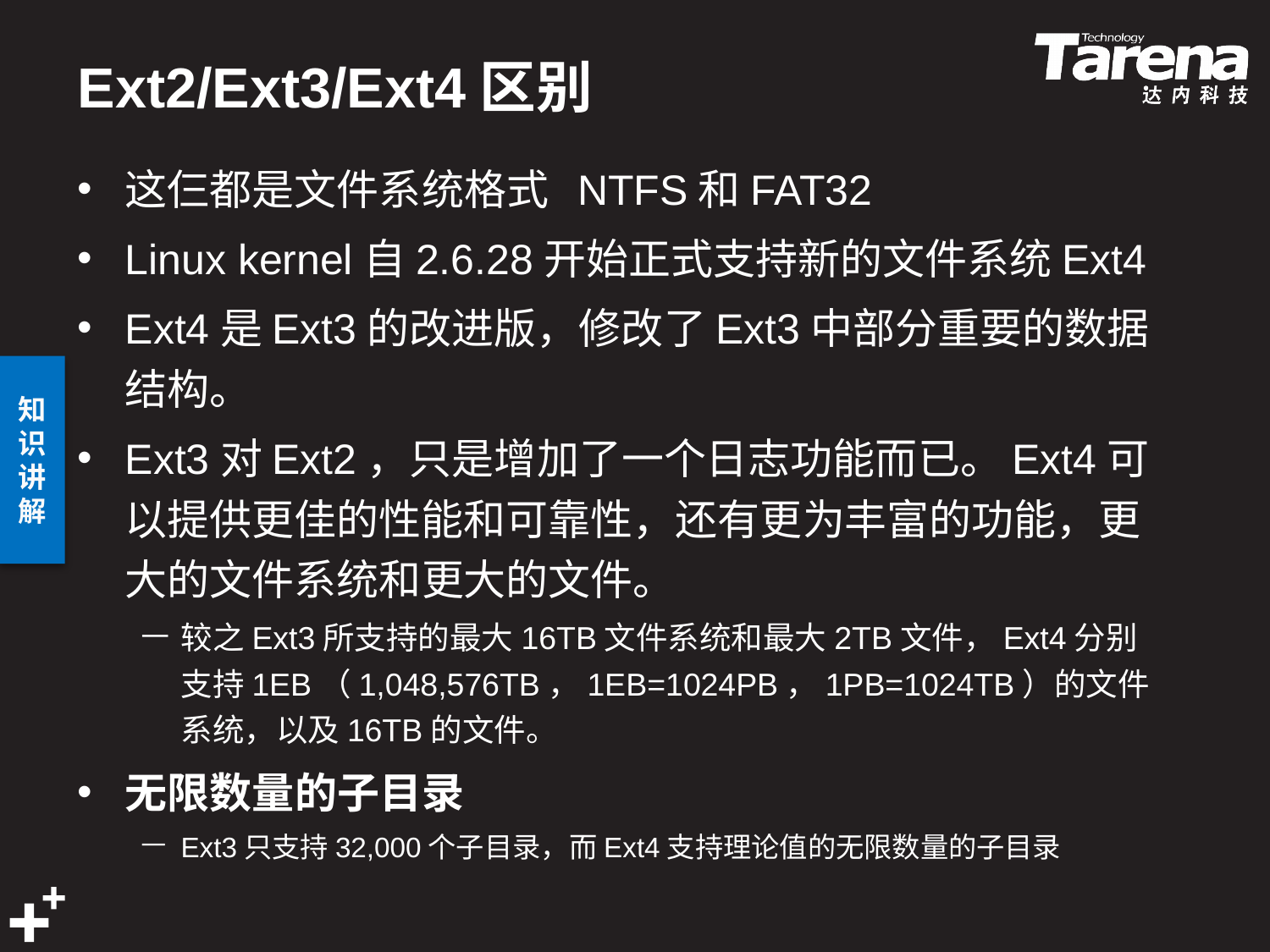

# Ext2/Ext3/Ext4区别
这仨都是文件系统格式  NTFS和FAT32
Linux kernel自2.6.28开始正式支持新的文件系统Ext4
Ext4是Ext3的改进版，修改了Ext3中部分重要的数据结构。
Ext3对Ext2，只是增加了一个日志功能而已。Ext4可以提供更佳的性能和可靠性，还有更为丰富的功能，更大的文件系统和更大的文件。
较之Ext3所支持的最大16TB文件系统和最大2TB文件，Ext4分别 支持1EB（1,048,576TB，1EB=1024PB，1PB=1024TB）的文件系统，以及16TB的文件。
无限数量的子目录
Ext3只支持32,000个子目录，而Ext4支持理论值的无限数量的子目录